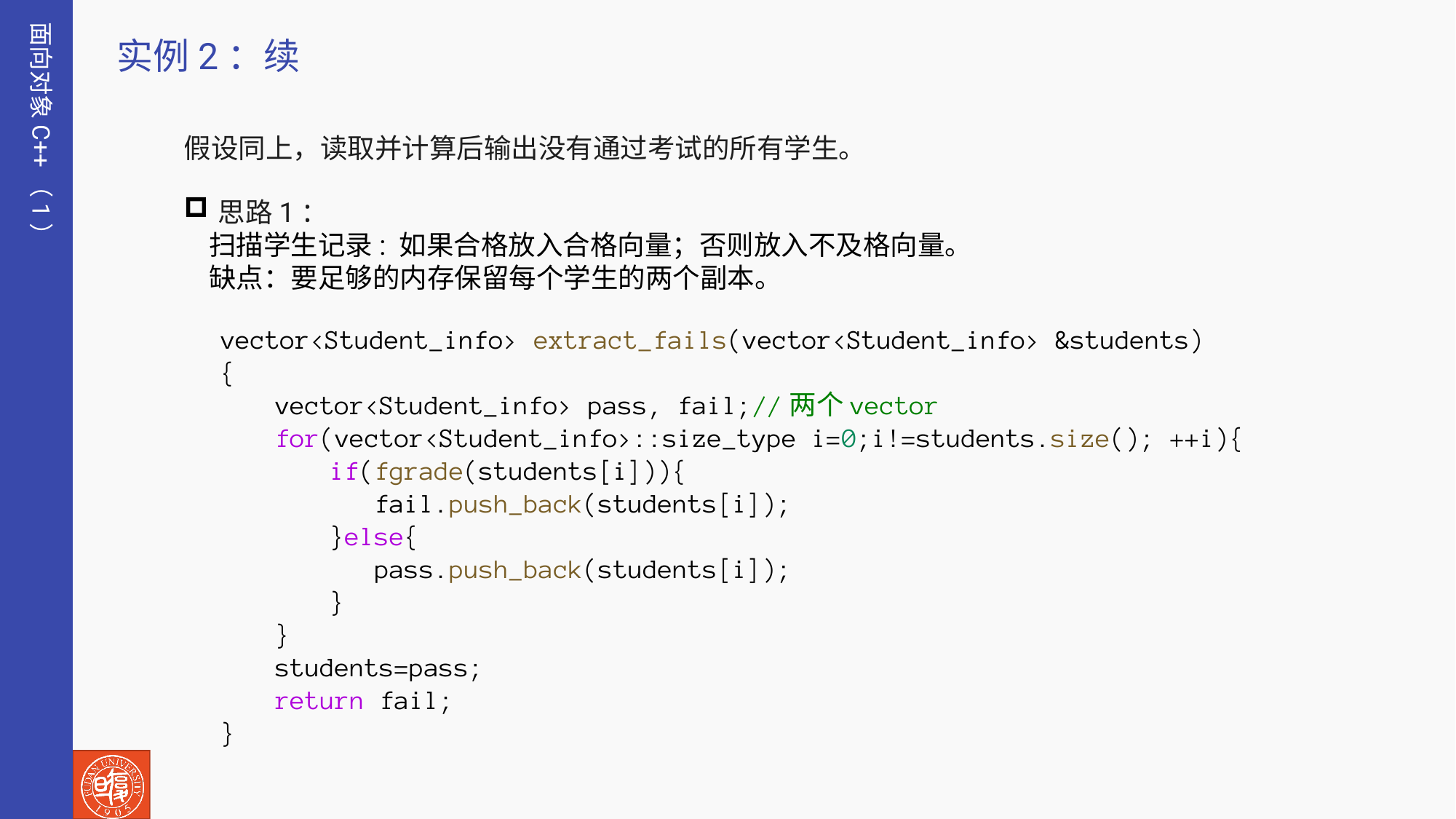

面向对象C++（1）
实例2：续
假设同上，读取并计算后输出没有通过考试的所有学生。

思路1：
   扫描学生记录: 如果合格放入合格向量；否则放入不及格向量。
   缺点：要足够的内存保留每个学生的两个副本。

vector<Student_info> extract_fails(vector<Student_info> &students)
{
vector<Student_info> pass, fail;//两个vector
for(vector<Student_info>::size_type i=0;i!=students.size(); ++i){
if(fgrade(students[i])){
   fail.push_back(students[i]);
}else{
   pass.push_back(students[i]);
}
}
students=pass;
return fail;
}